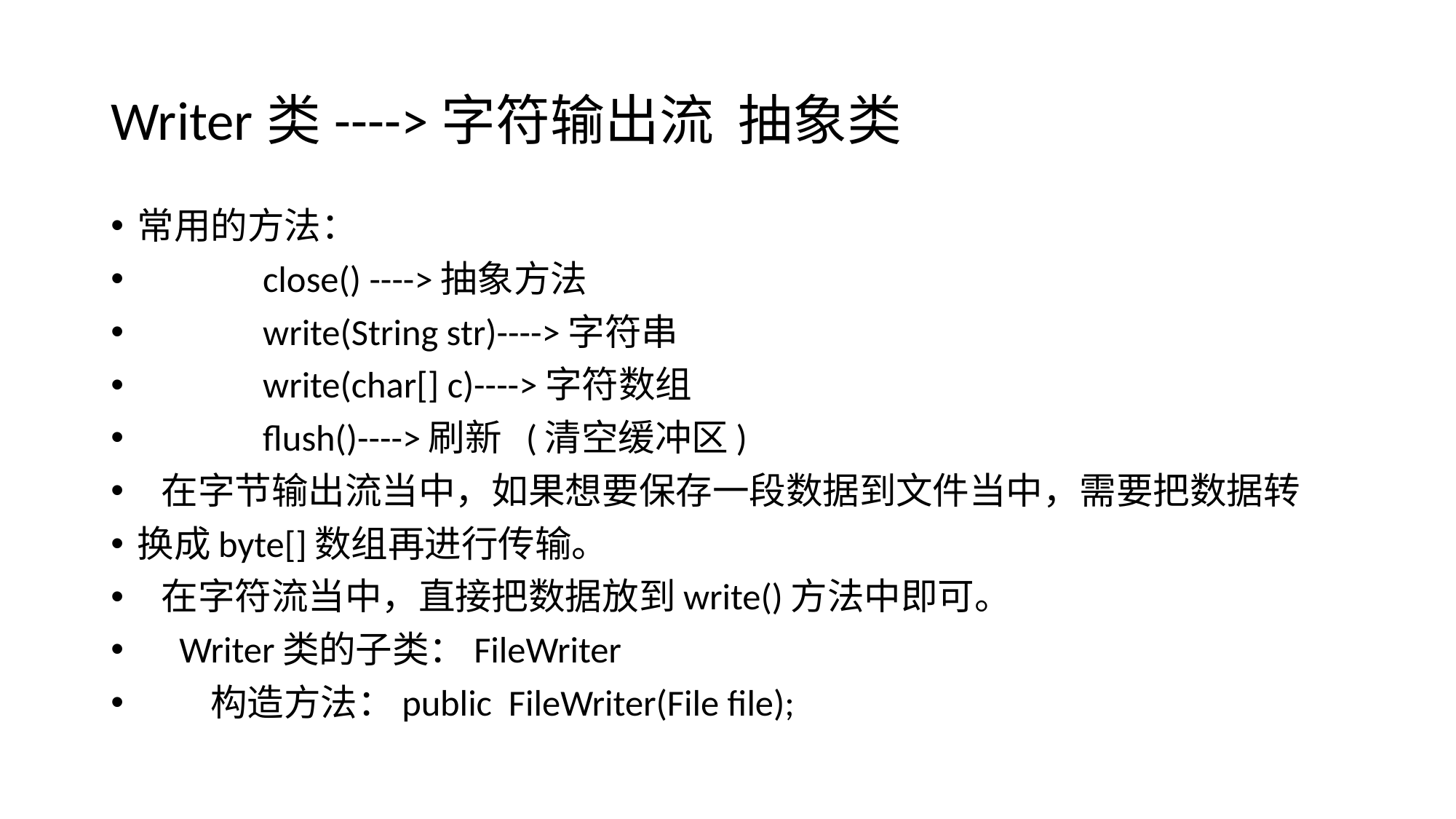

# Writer类---->字符输出流  抽象类
常用的方法：
               close() ---->抽象方法
               write(String str)---->字符串
               write(char[] c)---->字符数组
               flush()---->刷新  (清空缓冲区)
  在字节输出流当中，如果想要保存一段数据到文件当中，需要把数据转
换成byte[]数组再进行传输。
  在字符流当中，直接把数据放到write()方法中即可。
     Writer类的子类：FileWriter
        构造方法：public  FileWriter(File file);